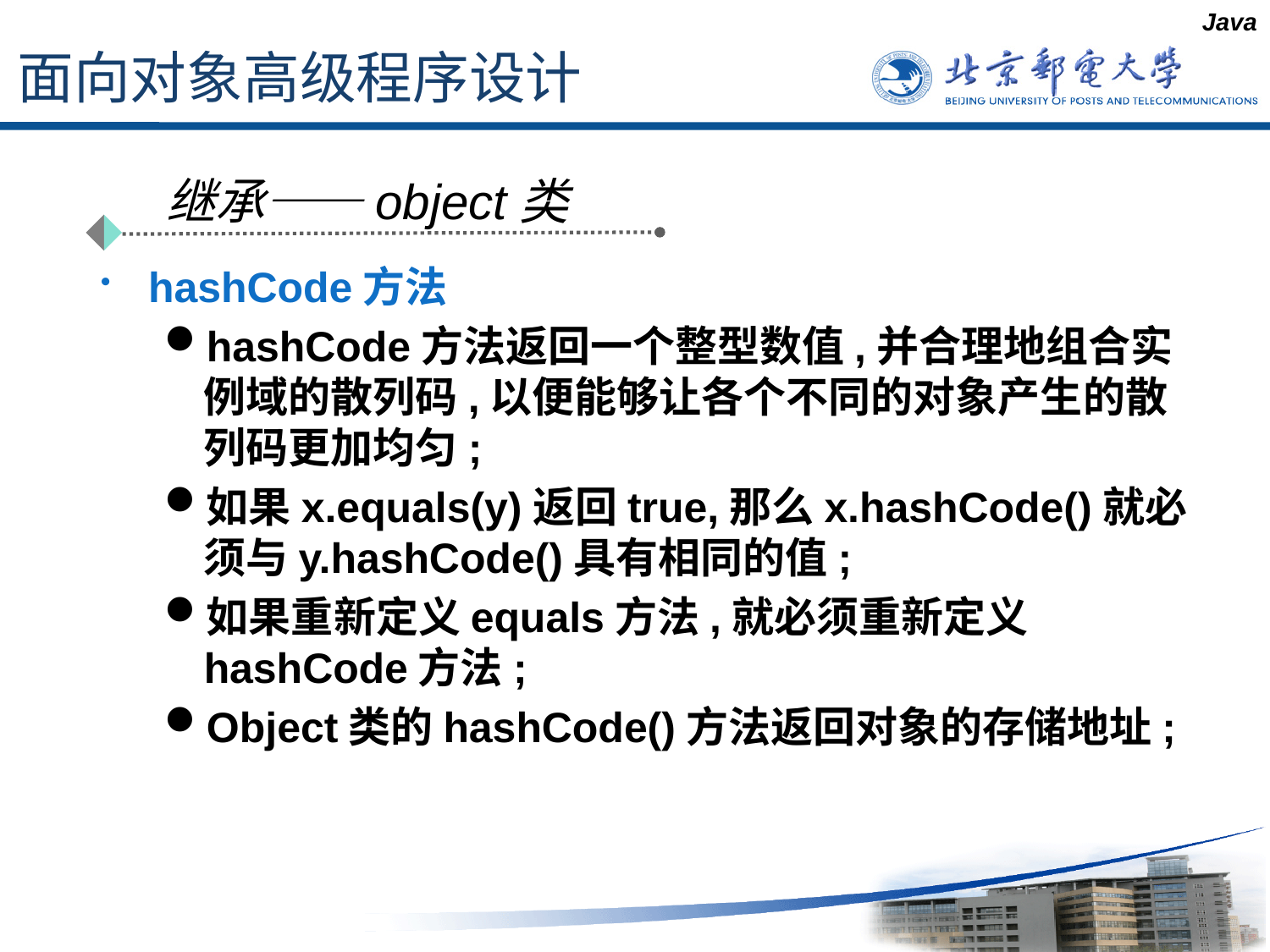

Java
# 面向对象高级程序设计

继承——object类

hashCode方法
hashCode方法返回一个整型数值,并合理地组合实例域的散列码,以便能够让各个不同的对象产生的散列码更加均匀;
如果x.equals(y)返回true,那么x.hashCode()就必须与y.hashCode()具有相同的值;
如果重新定义equals方法,就必须重新定义hashCode方法;
Object类的hashCode()方法返回对象的存储地址;